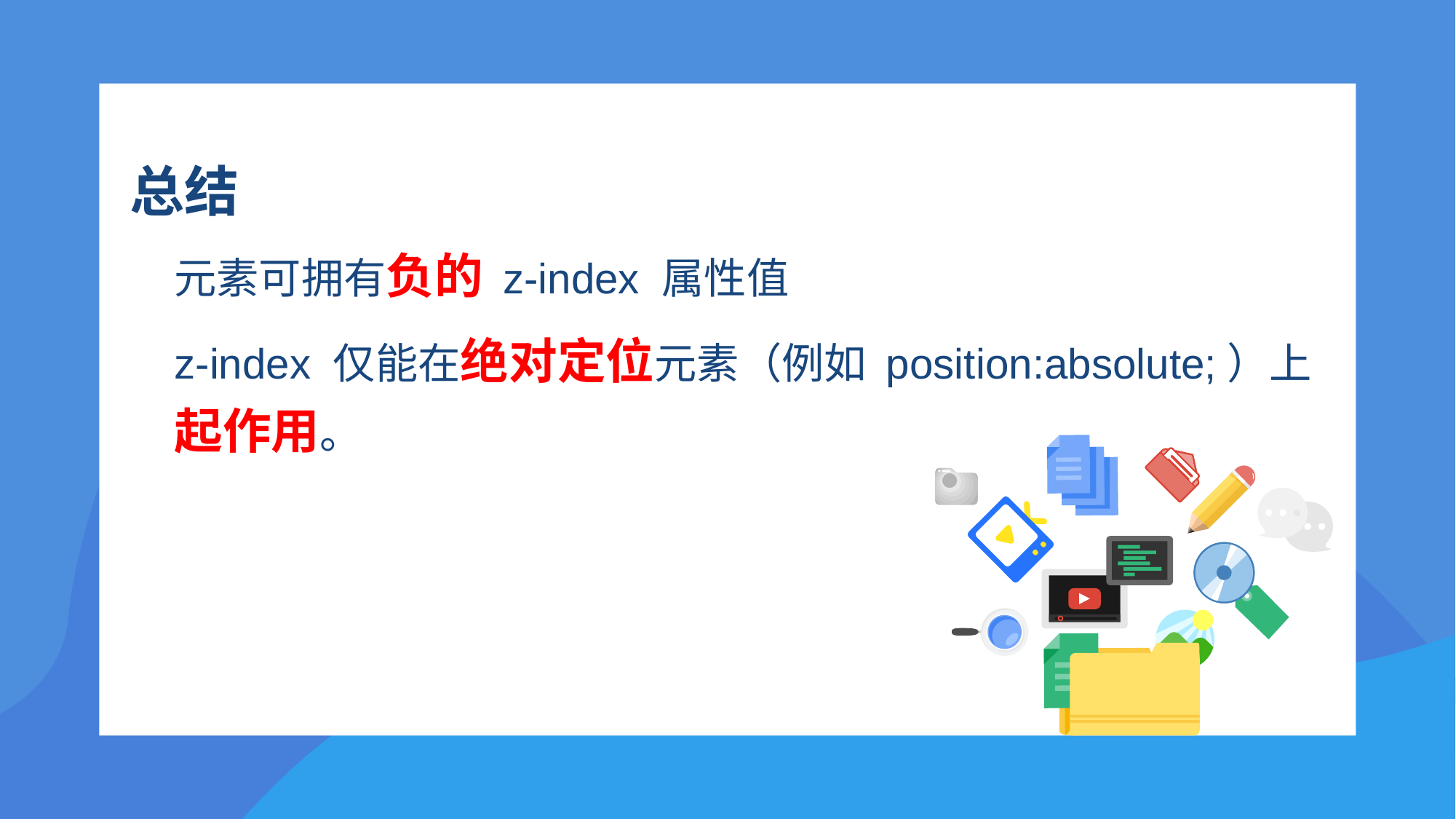

# 总结
元素可拥有负的 z-index 属性值
z-index 仅能在绝对定位元素（例如 position:absolute;）上起作用。